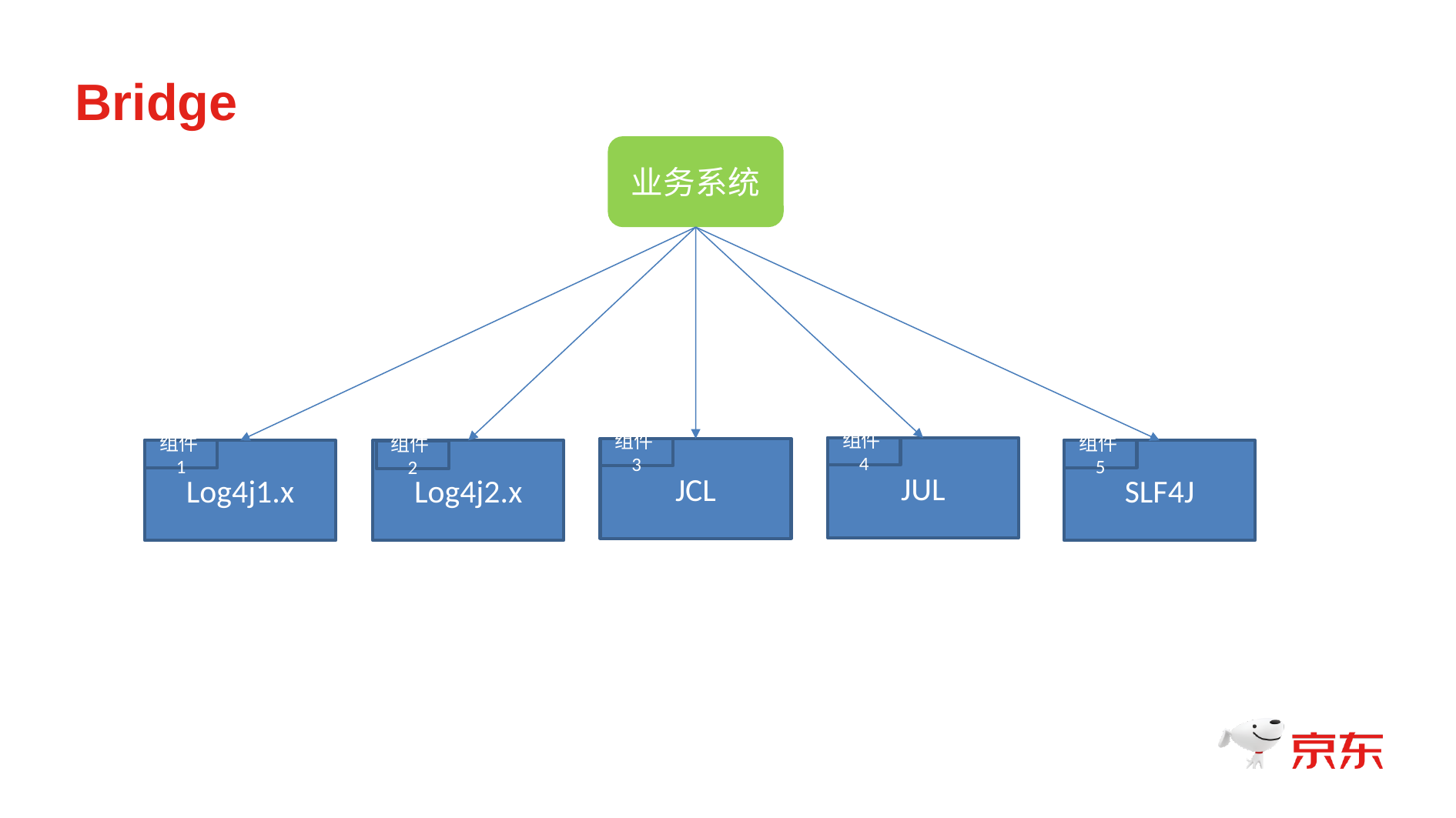

Bridge
业务系统
JUL
组件4
JCL
组件3
Log4j1.x
组件1
Log4j2.x
组件2
SLF4J
组件5